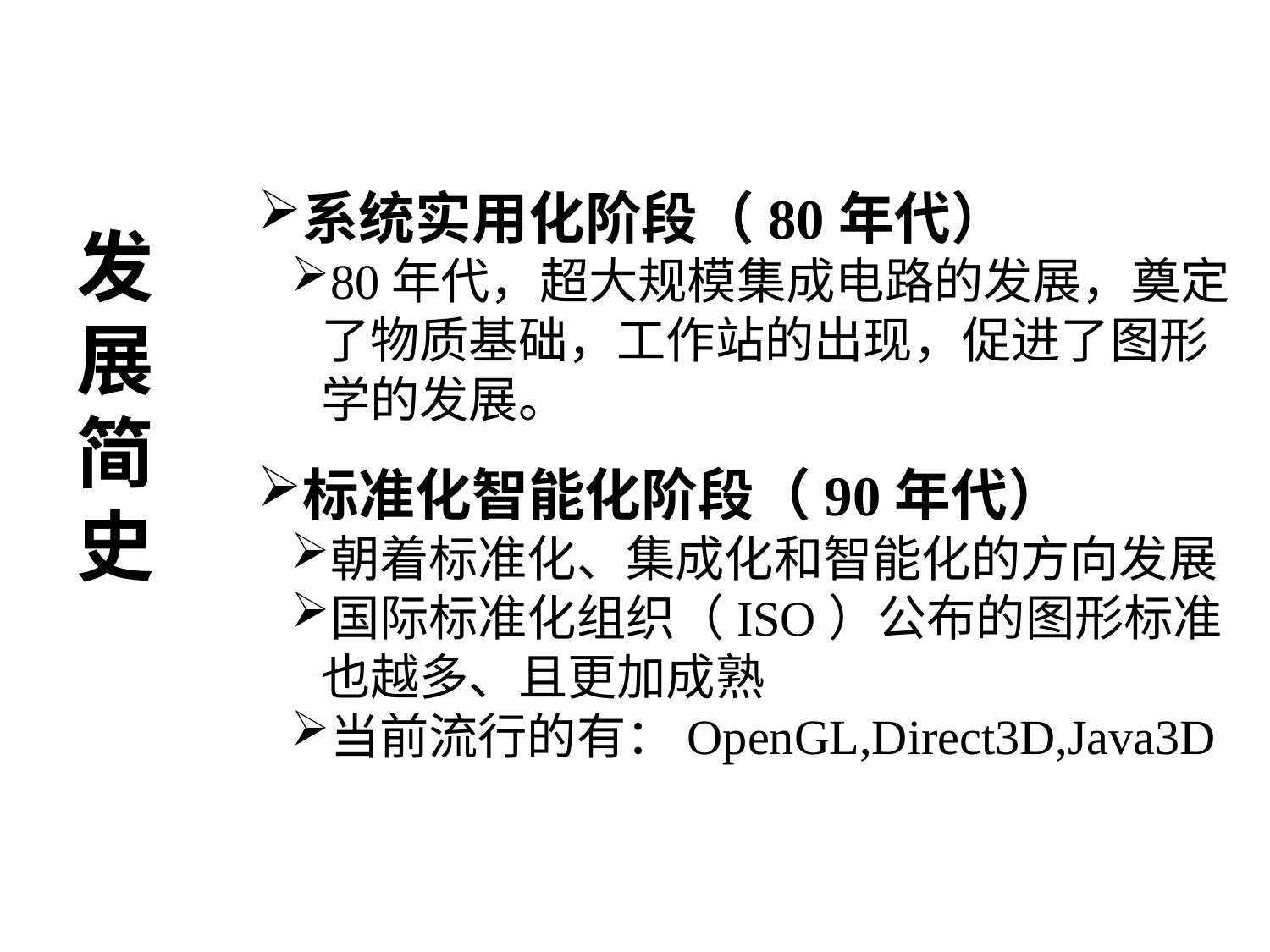

系统实用化阶段（80年代）
80年代，超大规模集成电路的发展，奠定了物质基础，工作站的出现，促进了图形学的发展。
发展简史
标准化智能化阶段（90年代）
朝着标准化、集成化和智能化的方向发展
国际标准化组织（ISO）公布的图形标准也越多、且更加成熟
当前流行的有：OpenGL,Direct3D,Java3D